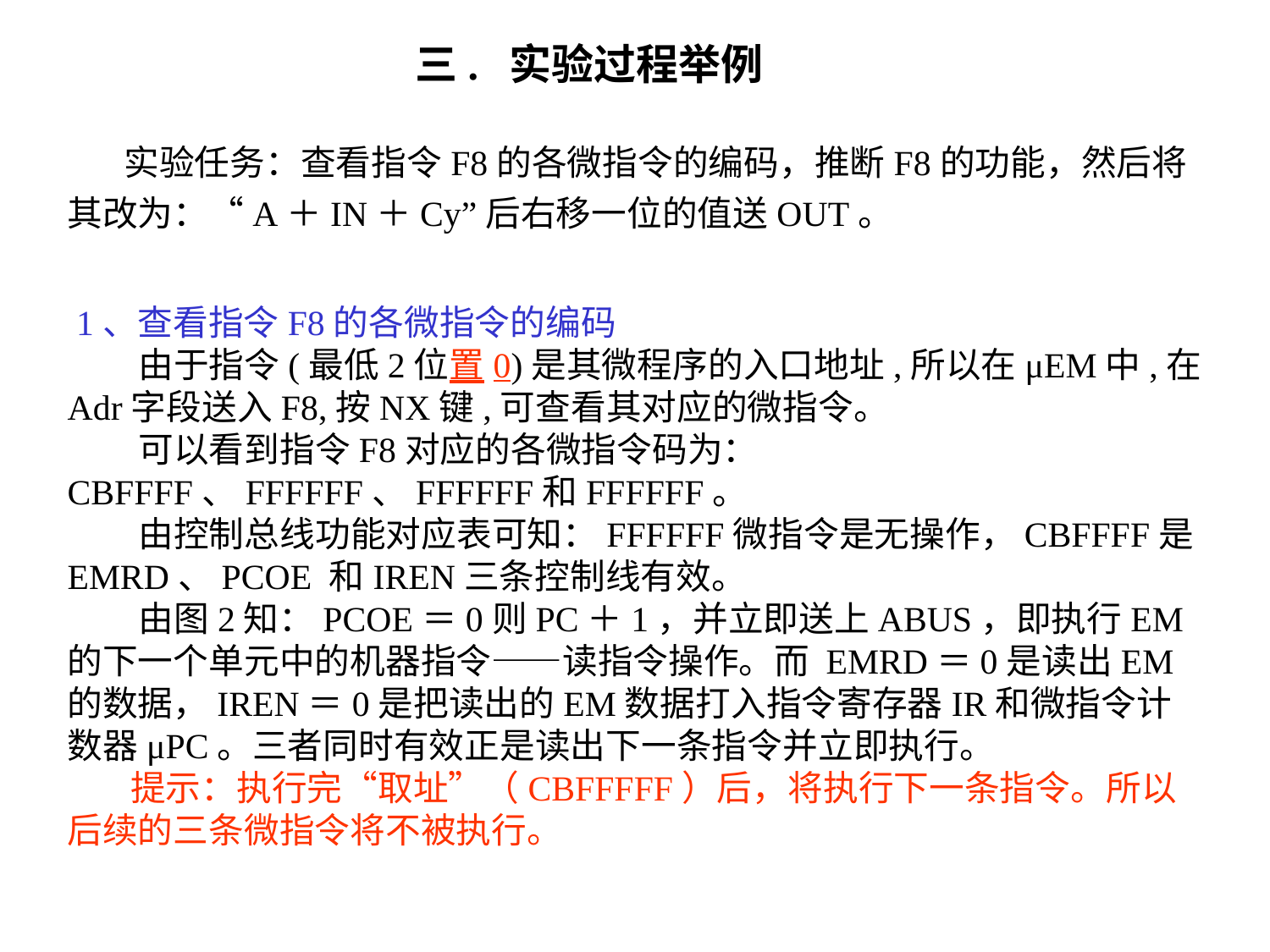

三.  实验过程举例
      实验任务：查看指令F8的各微指令的编码，推断F8的功能，然后将其改为：“A＋IN＋Cy”后右移一位的值送OUT。

 1、查看指令F8的各微指令的编码
        由于指令(最低2位置0)是其微程序的入口地址,所以在μEM中,在Adr字段送入F8,按NX键,可查看其对应的微指令。
        可以看到指令F8对应的各微指令码为：CBFFFF、FFFFFF、FFFFFF和FFFFFF。
        由控制总线功能对应表可知：FFFFFF微指令是无操作，CBFFFF是EMRD、PCOE 和IREN三条控制线有效。
        由图2知：PCOE＝0则PC＋1，并立即送上ABUS，即执行EM的下一个单元中的机器指令——读指令操作。而 EMRD＝0是读出EM的数据，IREN＝0是把读出的EM数据打入指令寄存器IR和微指令计数器μPC。三者同时有效正是读出下一条指令并立即执行。
       提示：执行完“取址”（CBFFFFF）后，将执行下一条指令。所以后续的三条微指令将不被执行。